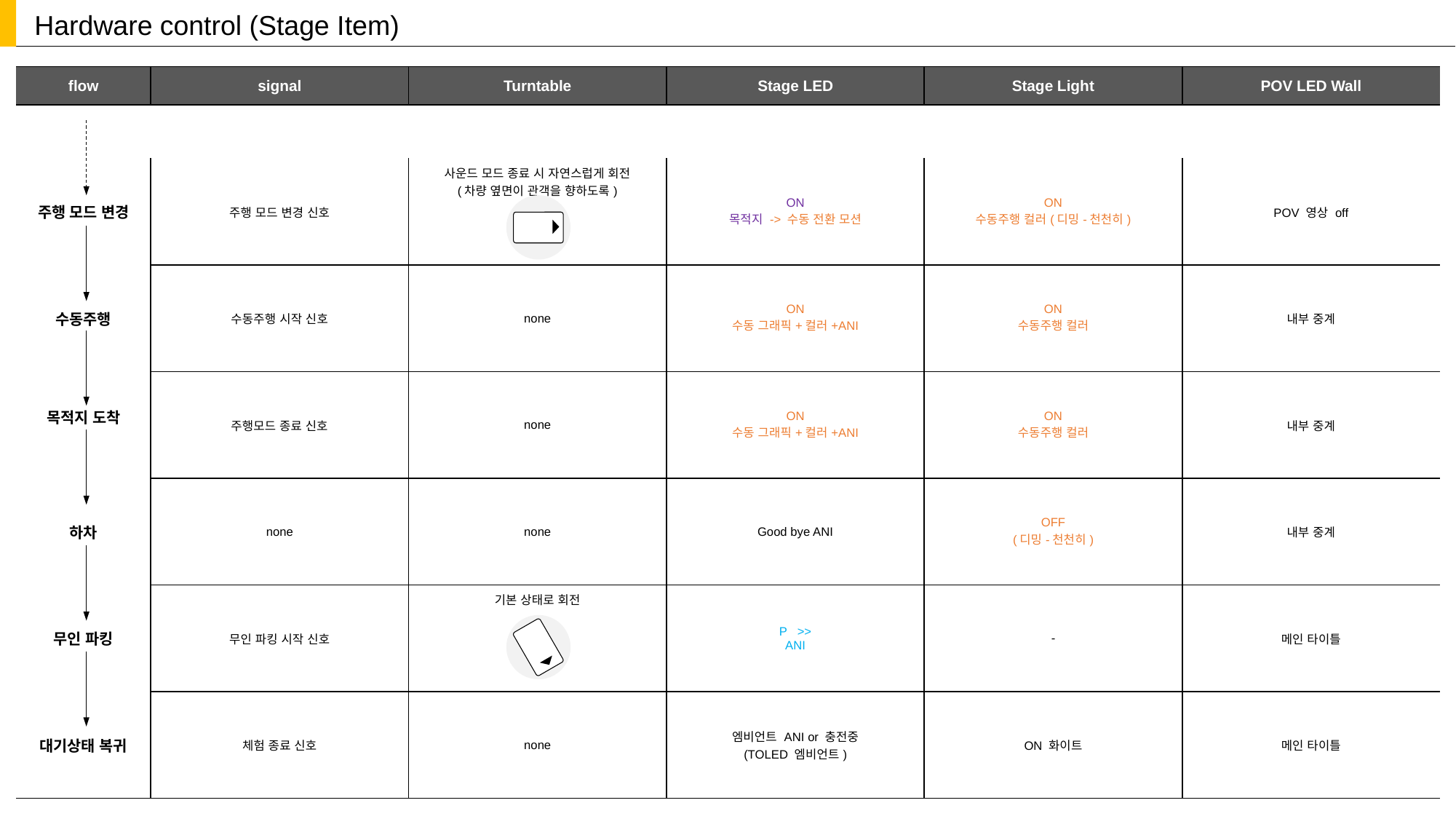

Hardware control (Stage Item)
| flow | signal | Turntable | Stage LED | Stage Light | POV LED Wall |
| --- | --- | --- | --- | --- | --- |
|  |  |  |  |  |  |
| 주행 모드 변경 | 주행 모드 변경 신호 | 사운드 모드 종료 시 자연스럽게 회전 (차량 옆면이 관객을 향하도록) | ON 목적지 -> 수동 전환 모션 | ON 수동주행 컬러(디밍-천천히) | POV 영상 off |
| 수동주행 | 수동주행 시작 신호 | none | ON 수동 그래픽+컬러+ANI | ON 수동주행 컬러 | 내부 중계 |
| 목적지 도착 | 주행모드 종료 신호 | none | ON 수동 그래픽+컬러+ANI | ON 수동주행 컬러 | 내부 중계 |
| 하차 | none | none | Good bye ANI | OFF (디밍-천천히) | 내부 중계 |
| 무인 파킹 | 무인 파킹 시작 신호 | 기본 상태로 회전 | P >> ANI | - | 메인 타이틀 |
| 대기상태 복귀 | 체험 종료 신호 | none | 엠비언트 ANI or 충전중 (TOLED 엠비언트) | ON 화이트 | 메인 타이틀 |